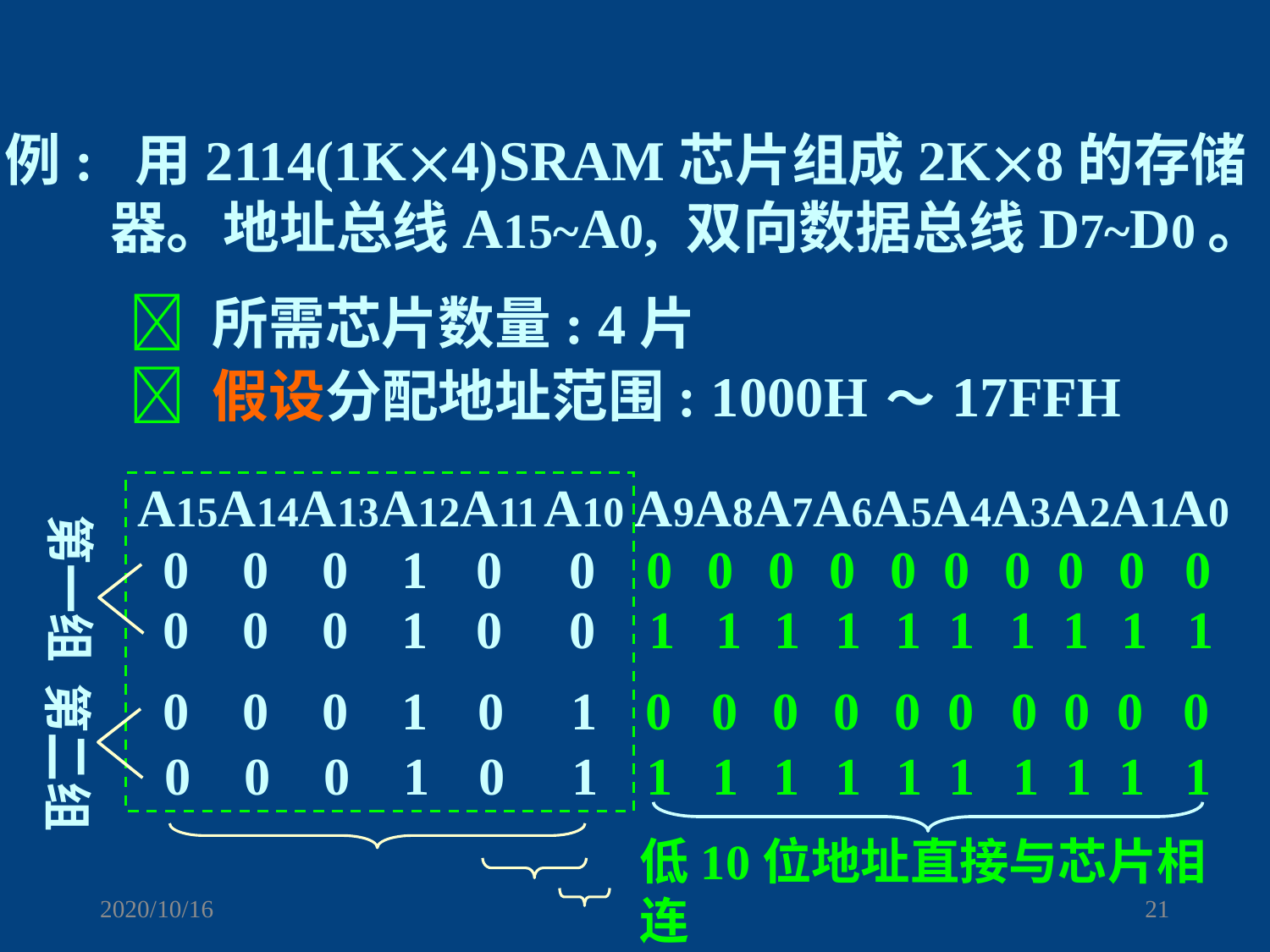

例:  用2114(1K×4)SRAM芯片组成2K×8的存储器。地址总线A15~A0, 双向数据总线D7~D0。
  • 所需芯片数量: 4片
  • 假设分配地址范围: 1000H ～ 17FFH
A15A14A13A12A11 A10 A9A8A7A6A5A4A3A2A1A0

第一组
 0    0    0    1    0     0    0   0   0   0   0  0   0  0   0   0
 0    0    0    1    0     0    1   1   1   1   1  1   1  1   1   1

第二组
0    0    0    1     0     1    0   0   0   0   0  0   0  0  0   0
0    0    0    1     0     1    1   1   1   1   1  1   1  1  1   1

低10位地址直接与芯片相连

2020/10/16
21